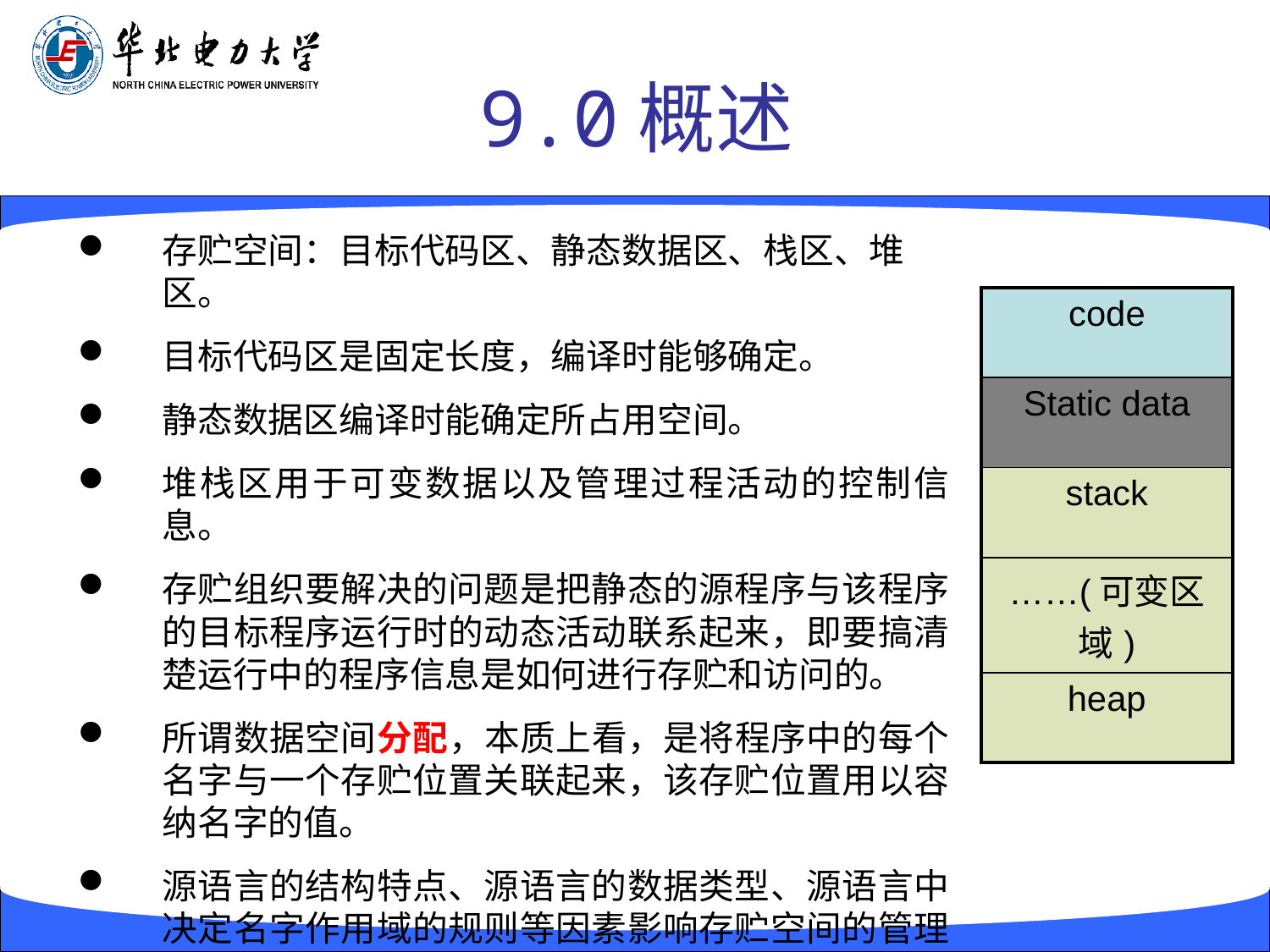

# 9.0概述
存贮空间：目标代码区、静态数据区、栈区、堆区。
目标代码区是固定长度，编译时能够确定。
静态数据区编译时能确定所占用空间。
堆栈区用于可变数据以及管理过程活动的控制信息。
存贮组织要解决的问题是把静态的源程序与该程序的目标程序运行时的动态活动联系起来，即要搞清楚运行中的程序信息是如何进行存贮和访问的。
所谓数据空间分配，本质上看，是将程序中的每个名字与一个存贮位置关联起来，该存贮位置用以容纳名字的值。
源语言的结构特点、源语言的数据类型、源语言中决定名字作用域的规则等因素影响存贮空间的管理和组织的复杂程度，决定数据空间分配的基本策略。
| code |
| --- |
| Static data |
| stack |
| ……(可变区域) |
| heap |